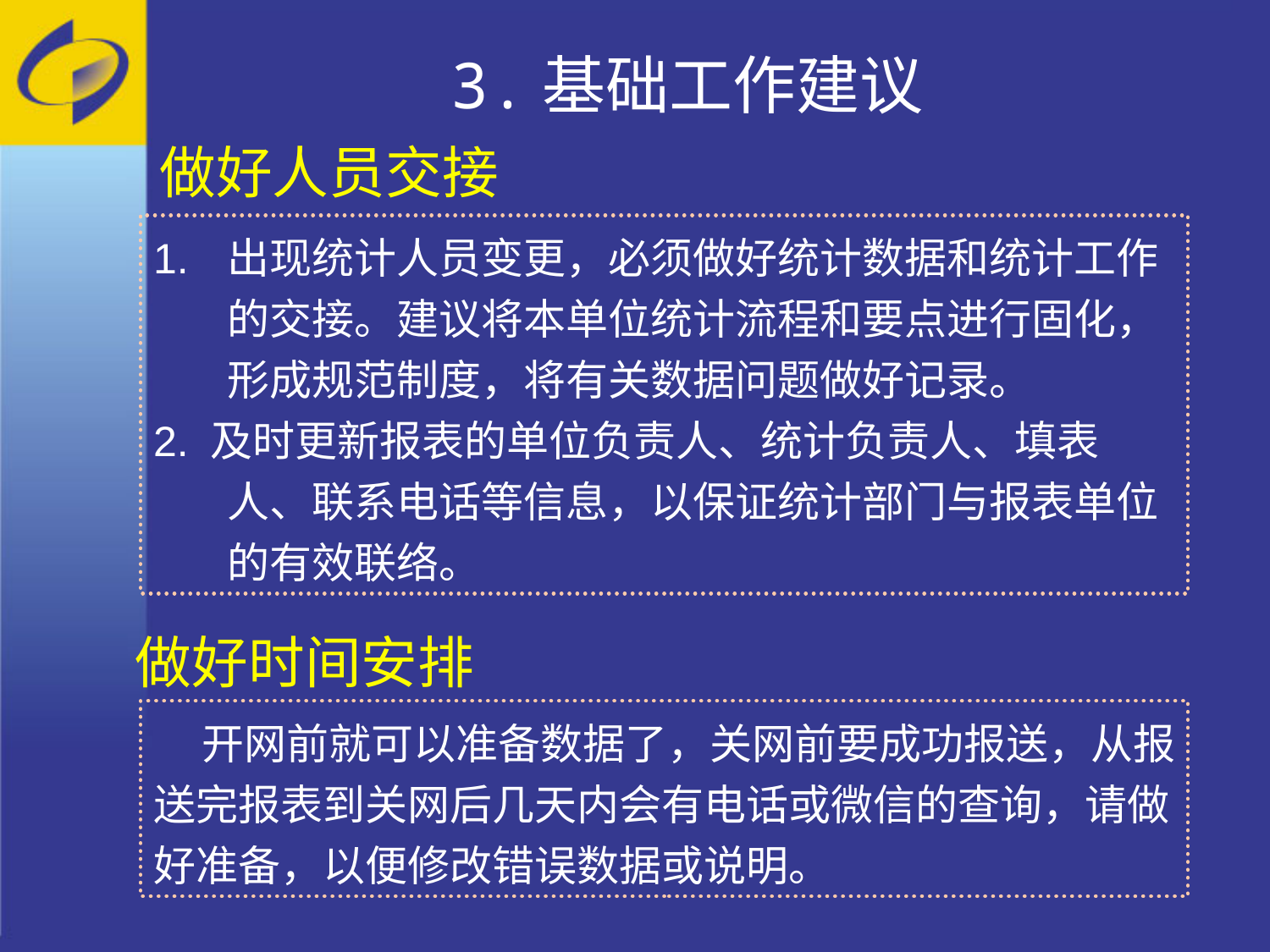

3.基础工作建议
做好人员交接
出现统计人员变更，必须做好统计数据和统计工作的交接。建议将本单位统计流程和要点进行固化，形成规范制度，将有关数据问题做好记录。
2. 及时更新报表的单位负责人、统计负责人、填表人、联系电话等信息，以保证统计部门与报表单位的有效联络。
做好时间安排
    开网前就可以准备数据了，关网前要成功报送，从报送完报表到关网后几天内会有电话或微信的查询，请做好准备，以便修改错误数据或说明。